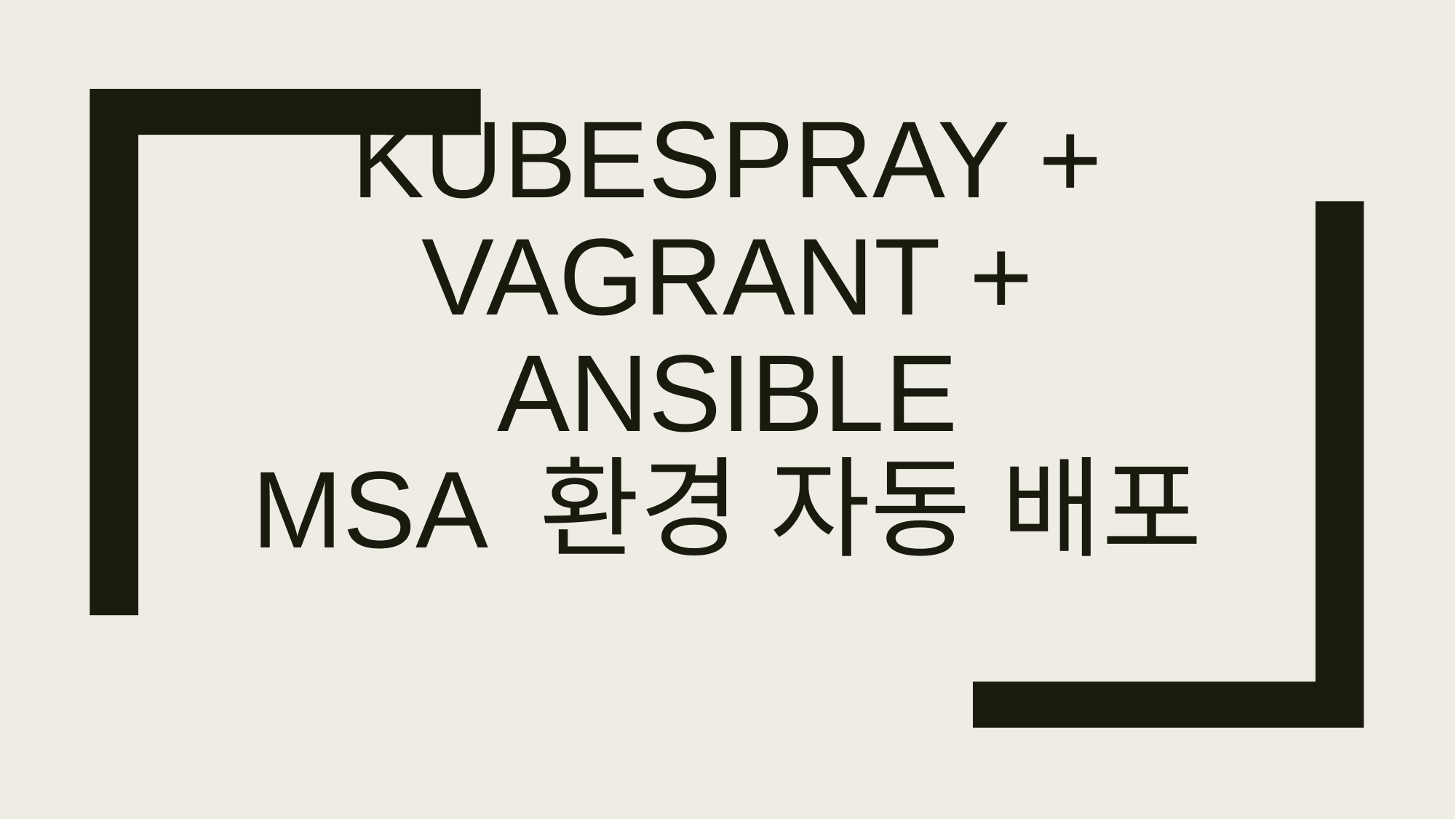

# KubespraY + vagrant + ansible MSA 환경 자동 배포